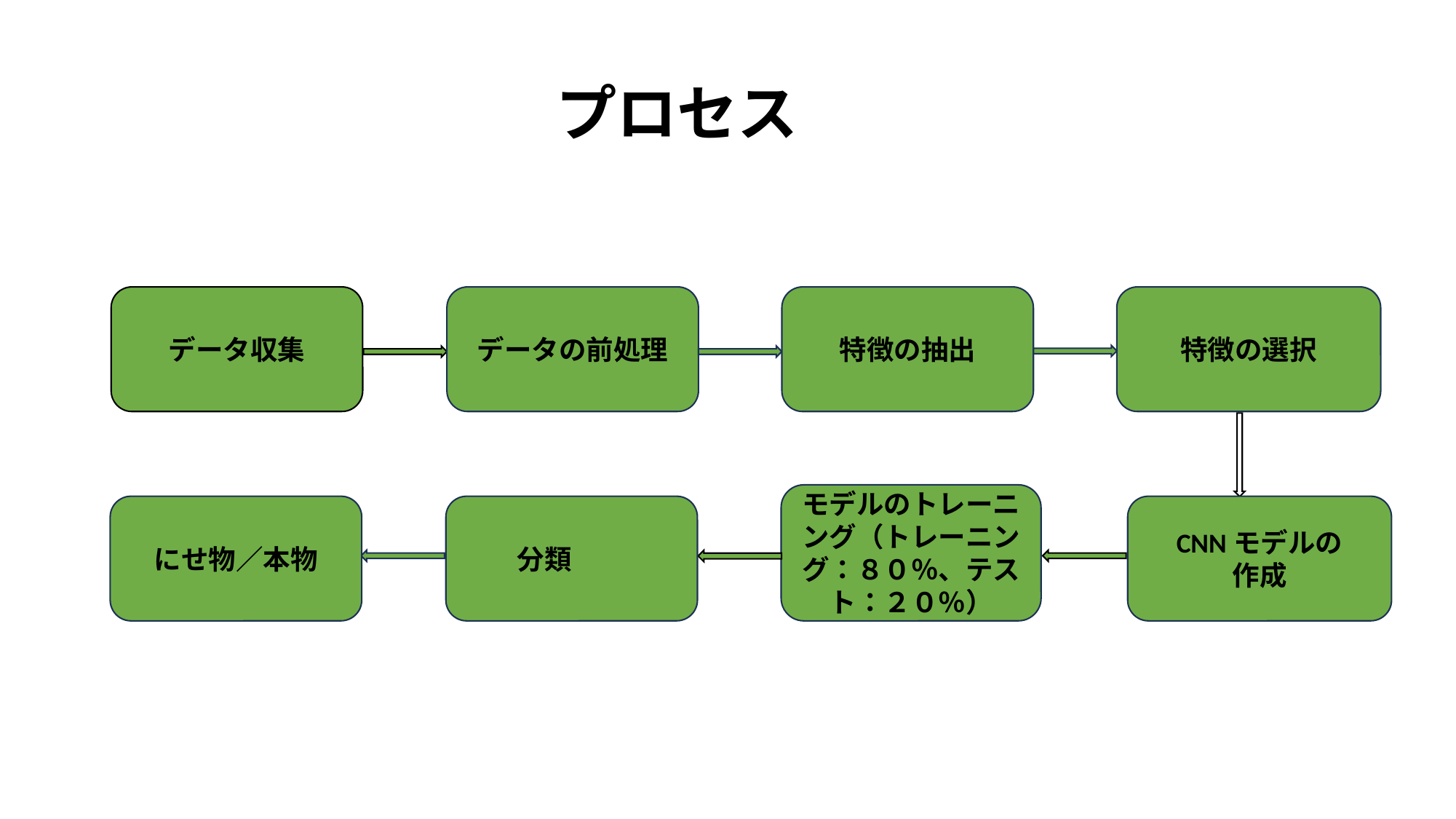

# プロセス

データ収集

データの前処理

特徴の抽出
特徴の選択

モデルのトレーニング（トレーニング：８０％、テスト：２０％）
にせ物／本物

　　分類

CNNモデルの
作成